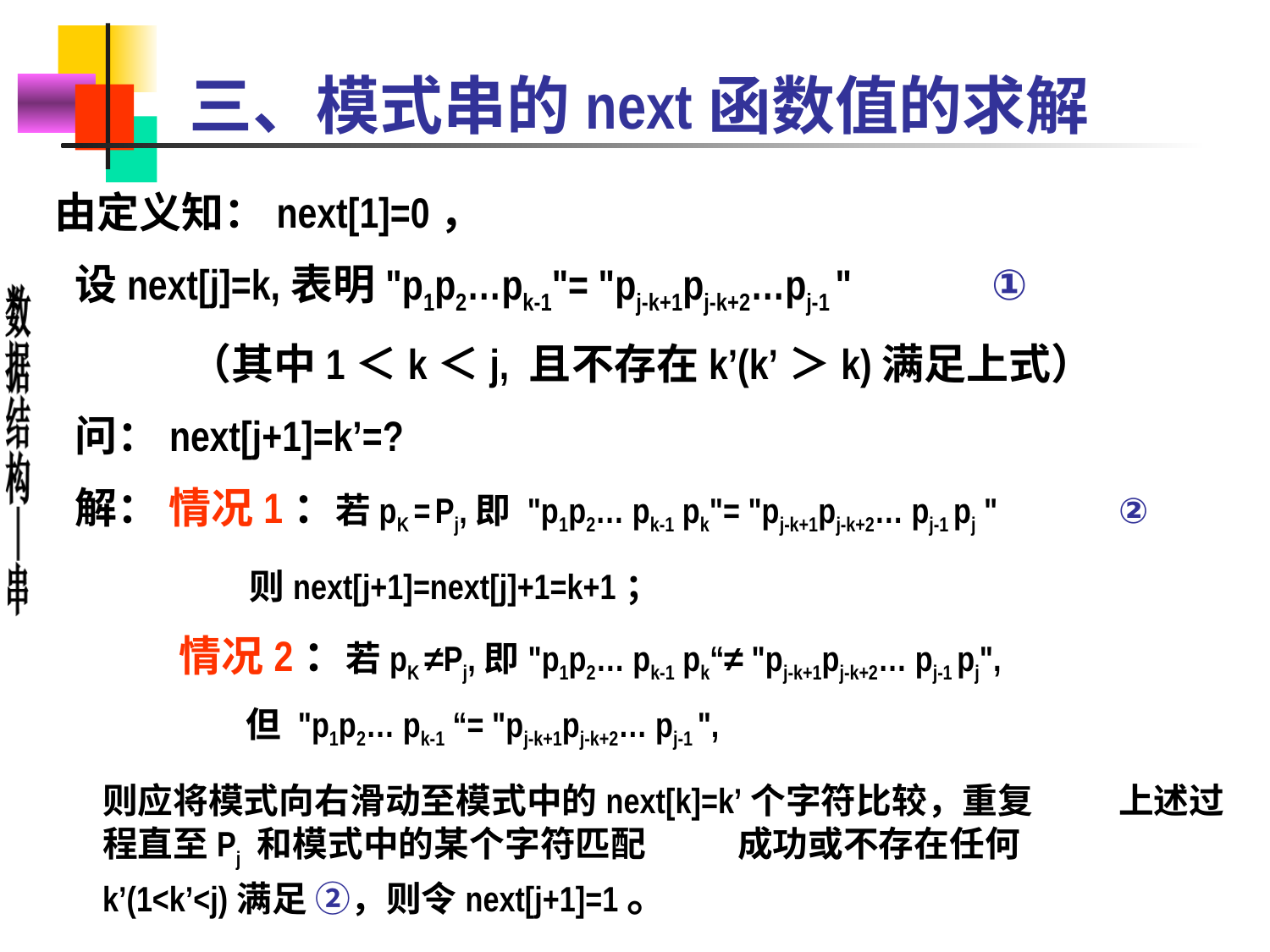

# 三、模式串的next函数值的求解
由定义知：next[1]=0，
 设next[j]=k,表明"p1p2…pk-1"= "pj-k+1pj-k+2…pj-1 " 		①
             （其中1＜k＜j, 且不存在k’(k’＞k)满足上式）
 问：next[j+1]=k’=?
 解： 情况1：若pK = Pj,即 "p1p2… pk-1 pk"= "pj-k+1pj-k+2… pj-1 pj "	②
		 则next[j+1]=next[j]+1=k+1；
            情况2：若pK ≠Pj,即"p1p2… pk-1 pk“≠ "pj-k+1pj-k+2… pj-1 pj",
		 但 "p1p2… pk-1 “= "pj-k+1pj-k+2… pj-1 ",
	则应将模式向右滑动至模式中的next[k]=k’个字符比较，重复	上述过程直至Pj 和模式中的某个字符匹配	成功或不存在任何	k’(1<k’<j)满足 ②，则令next[j+1]=1。